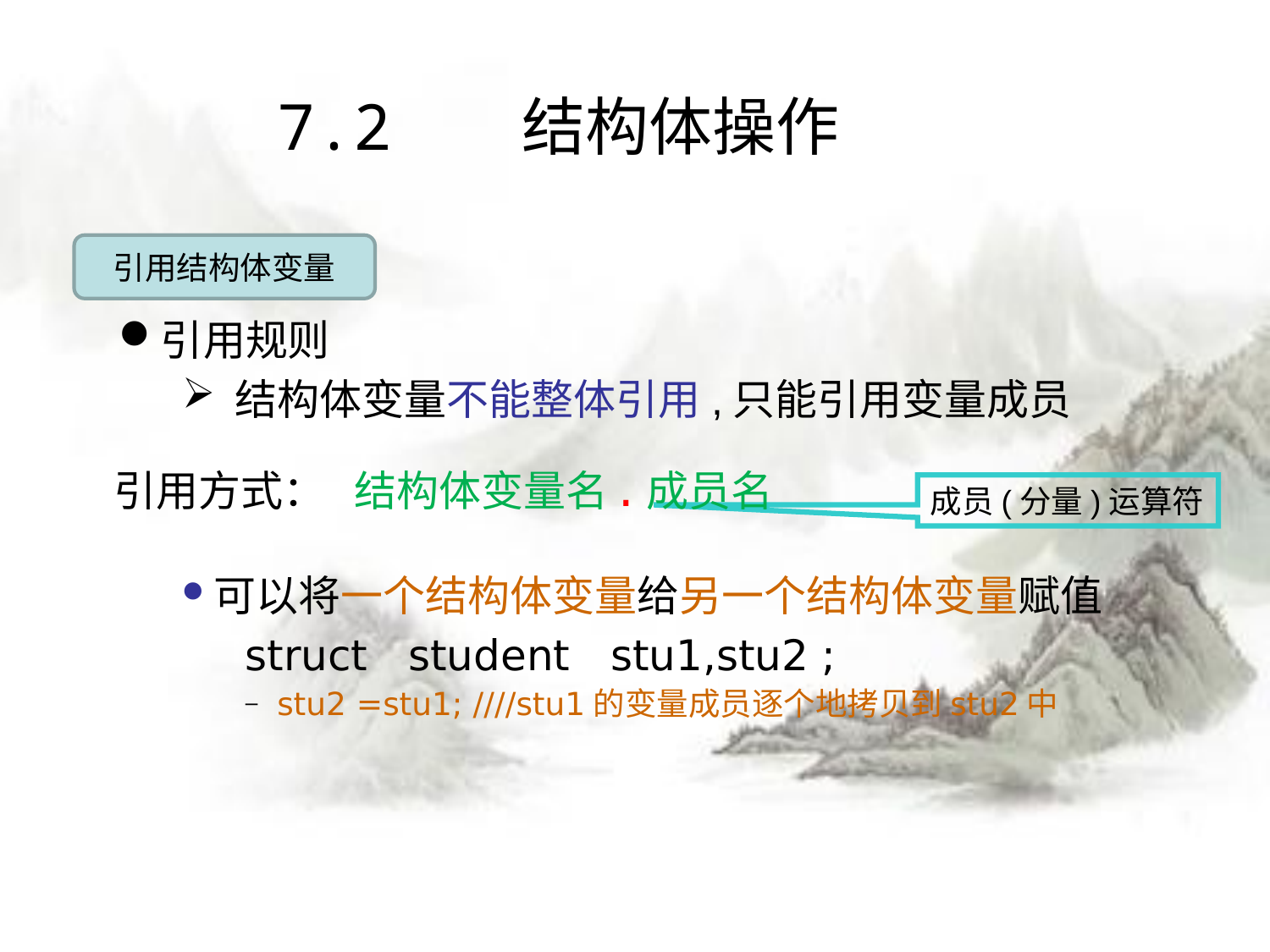

7.2   结构体操作
引用结构体变量
引用规则
 结构体变量不能整体引用,只能引用变量成员

引用方式：   结构体变量名.成员名
成员(分量)运算符
可以将一个结构体变量给另一个结构体变量赋值
struct   student   stu1,stu2 ;
stu2 =stu1; ////stu1的变量成员逐个地拷贝到stu2中